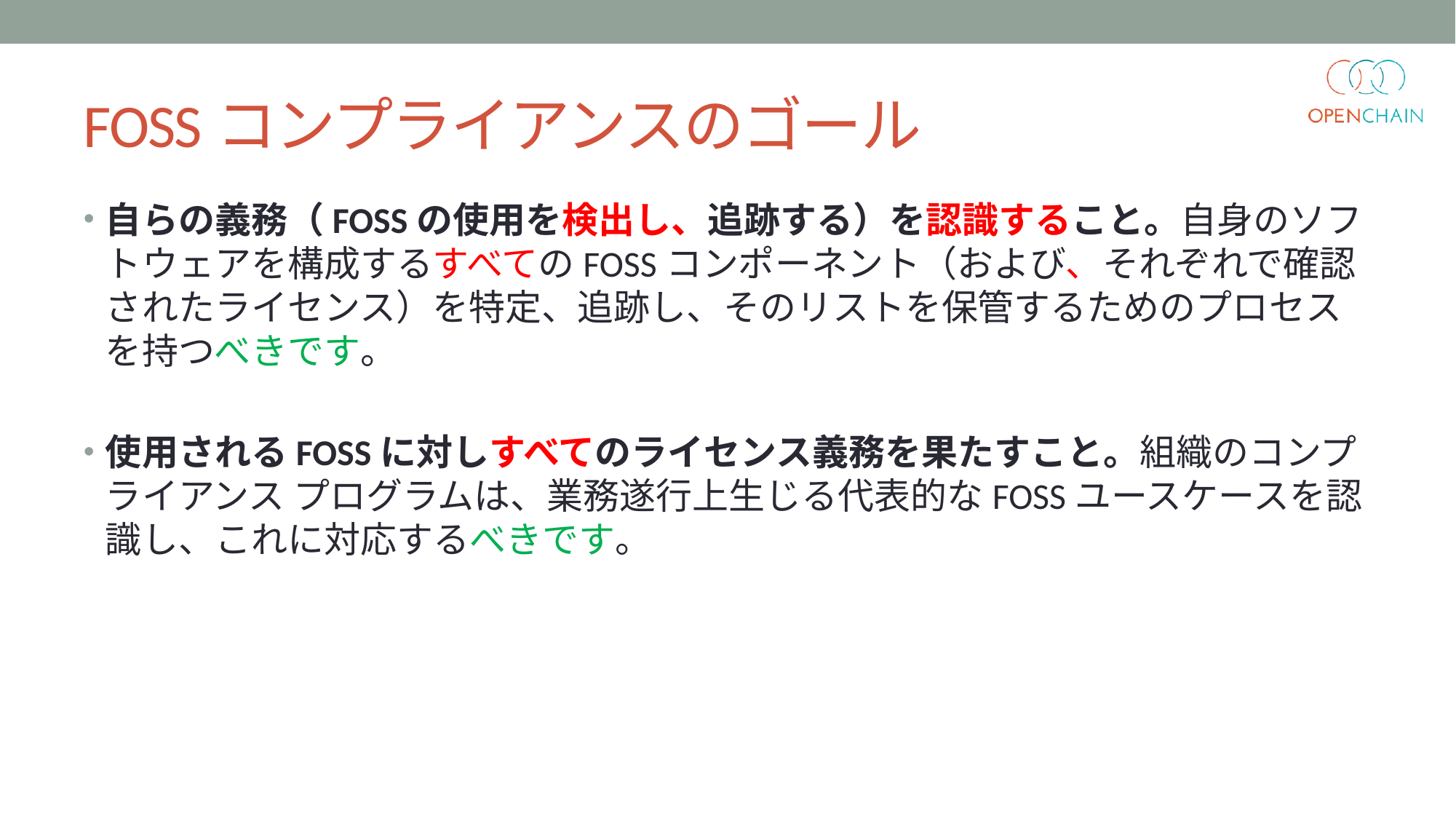

# FOSSコンプライアンスのゴール
自らの義務（FOSSの使用を検出し、追跡する）を認識すること。自身のソフトウェアを構成するすべてのFOSSコンポーネント（および、それぞれで確認されたライセンス）を特定、追跡し、そのリストを保管するためのプロセスを持つべきです。

使用されるFOSSに対しすべてのライセンス義務を果たすこと。組織のコンプライアンス プログラムは、業務遂行上生じる代表的なFOSSユースケースを認識し、これに対応するべきです。